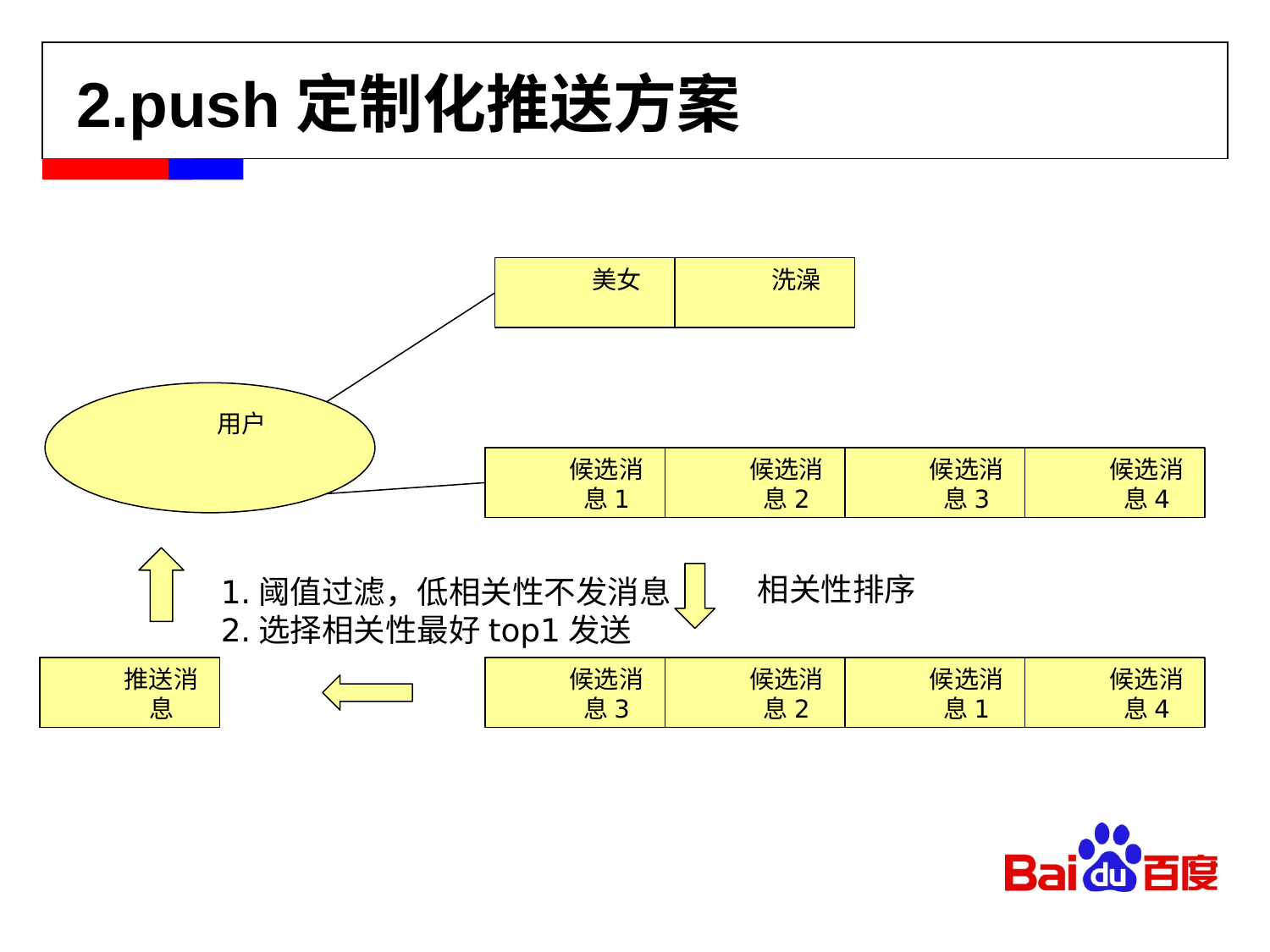

# 2.push定制化推送方案
美女
洗澡
用户
候选消息1
候选消息2
候选消息3
候选消息4

相关性排序
1.阈值过滤，低相关性不发消息
2.选择相关性最好top1发送
推送消息
候选消息3
候选消息2
候选消息1
候选消息4